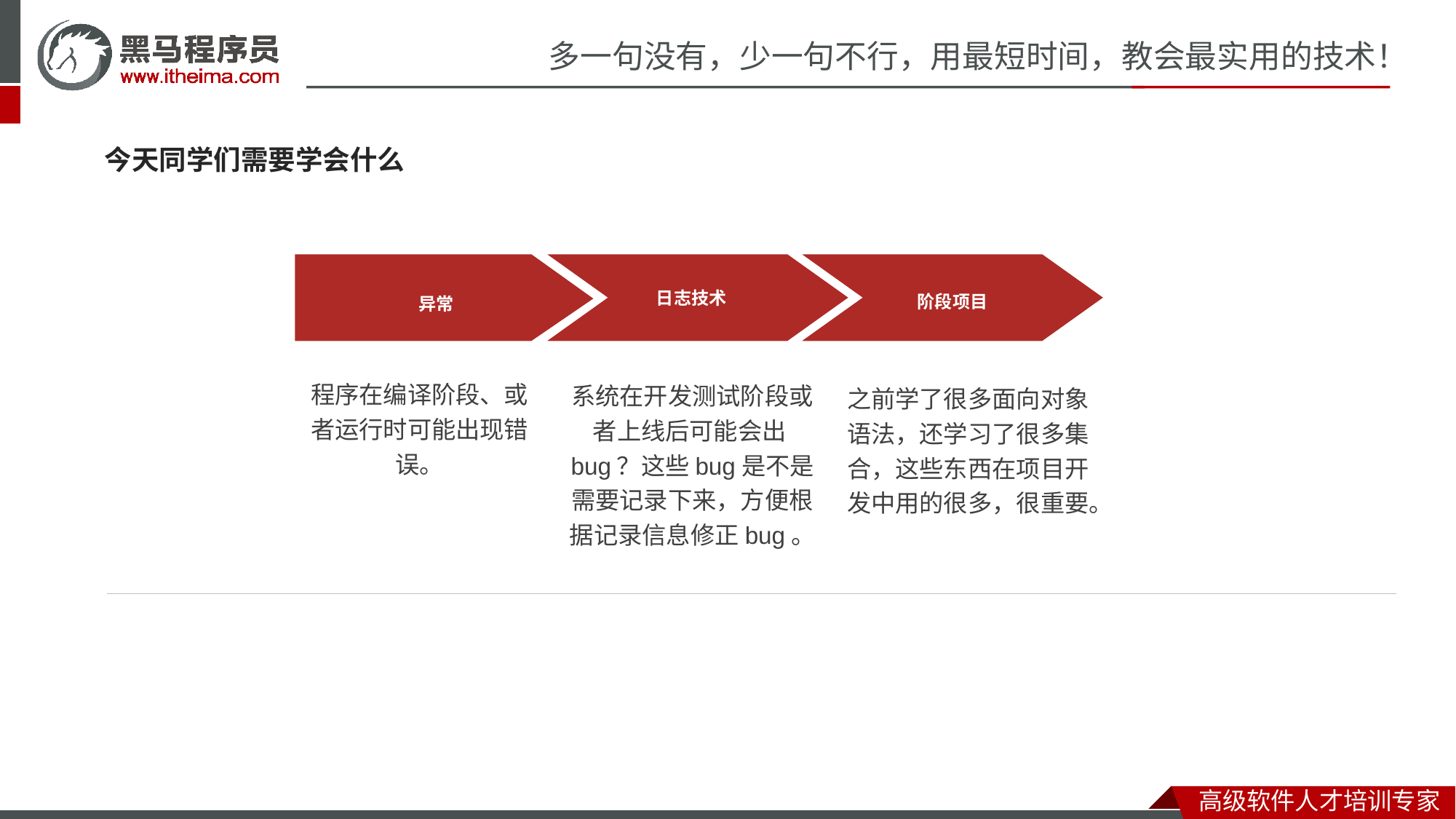

今天同学们需要学会什么

阶段项目
日志技术
异常
程序在编译阶段、或者运行时可能出现错误。
系统在开发测试阶段或者上线后可能会出bug？这些bug是不是需要记录下来，方便根据记录信息修正bug。
之前学了很多面向对象语法，还学习了很多集合，这些东西在项目开发中用的很多，很重要。